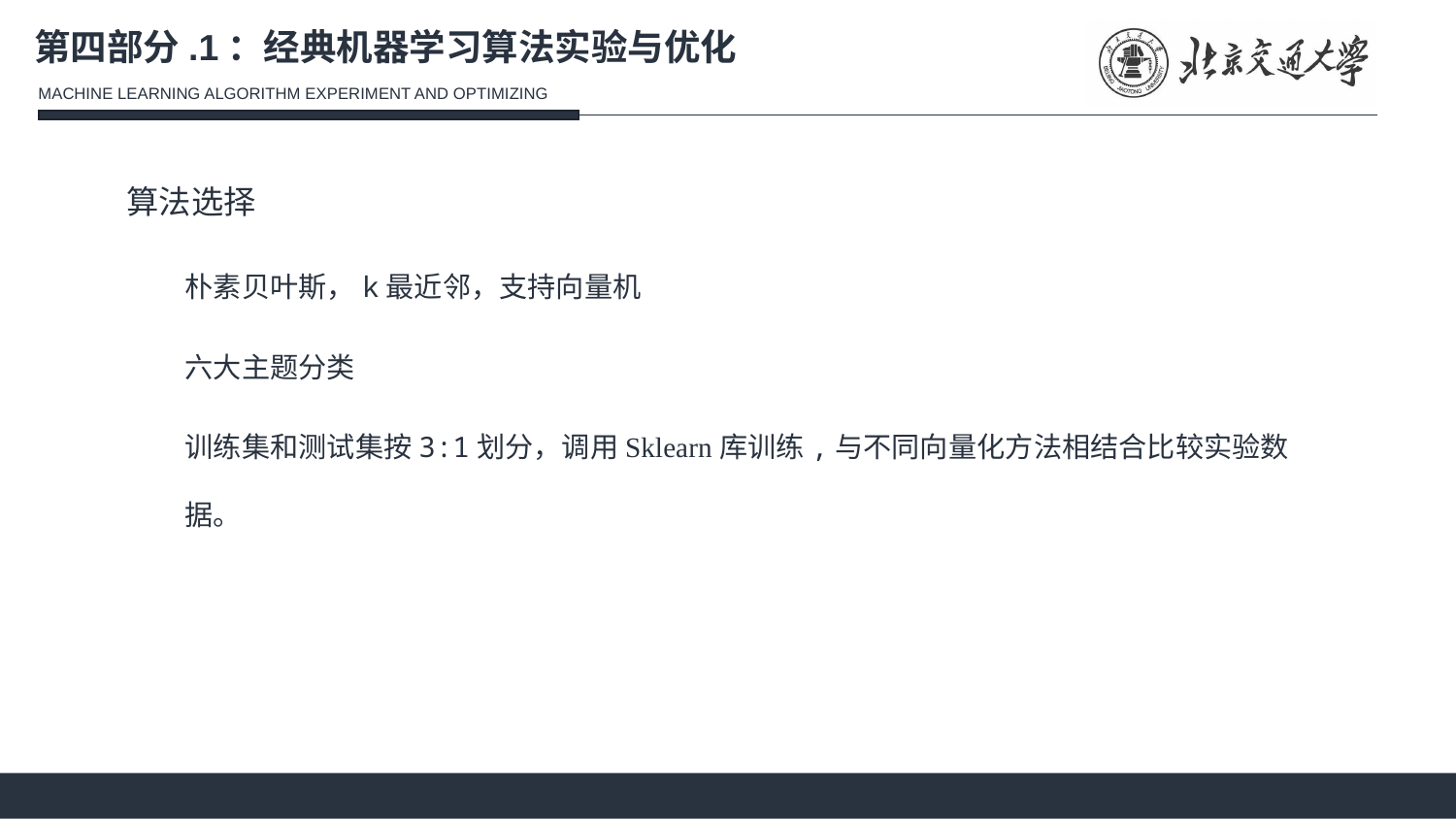

第四部分.1：经典机器学习算法实验与优化
MACHINE LEARNING ALGORITHM EXPERIMENT AND OPTIMIZING
算法选择
朴素贝叶斯，k最近邻，支持向量机
六大主题分类
训练集和测试集按3:1划分，调用Sklearn库训练,与不同向量化方法相结合比较实验数据。